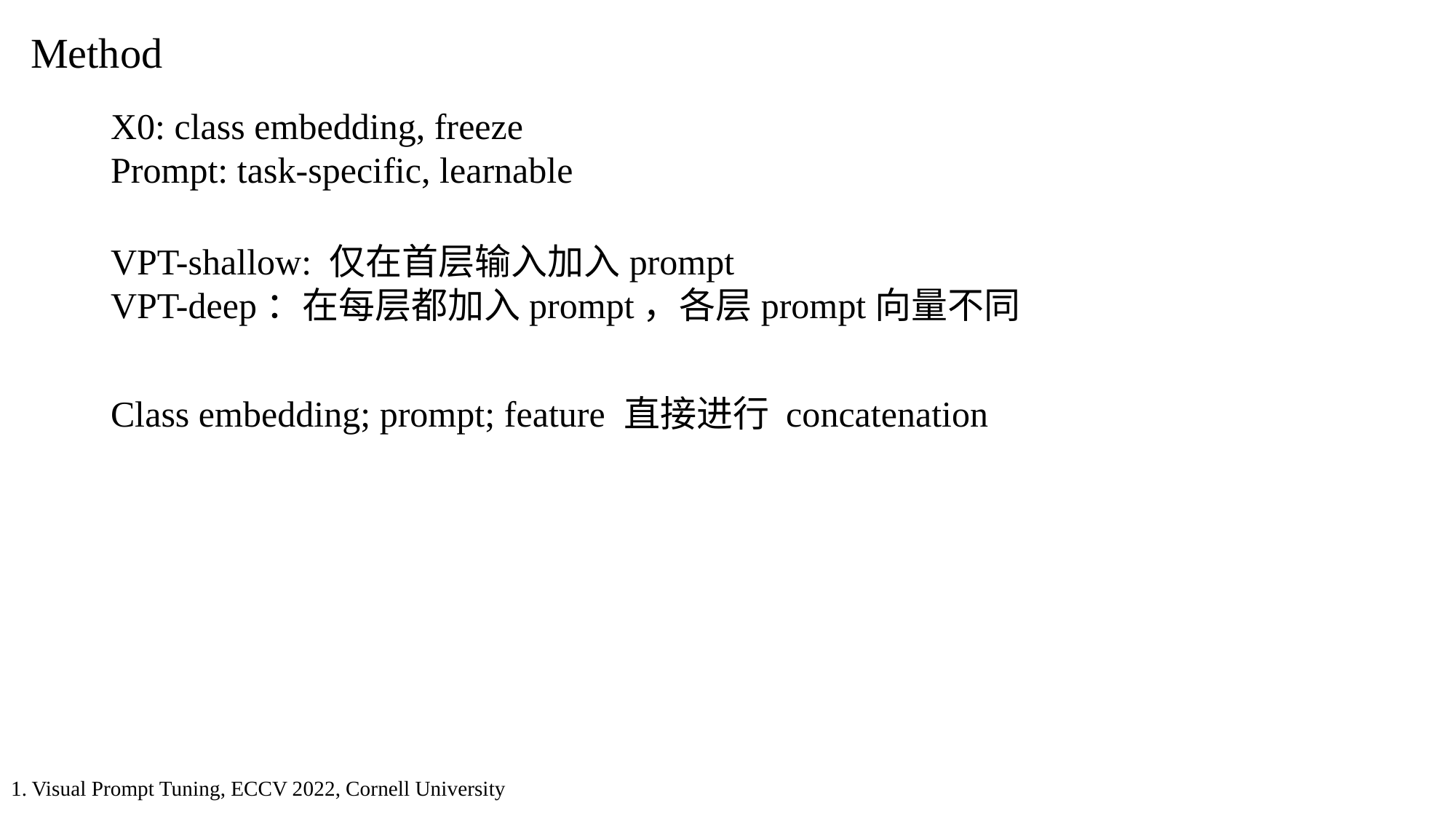

# Method
X0: class embedding, freeze
Prompt: task-specific, learnable
VPT-shallow: 仅在首层输入加入prompt
VPT-deep：在每层都加入prompt，各层prompt向量不同
Class embedding; prompt; feature 直接进行 concatenation
1. Visual Prompt Tuning, ECCV 2022, Cornell University